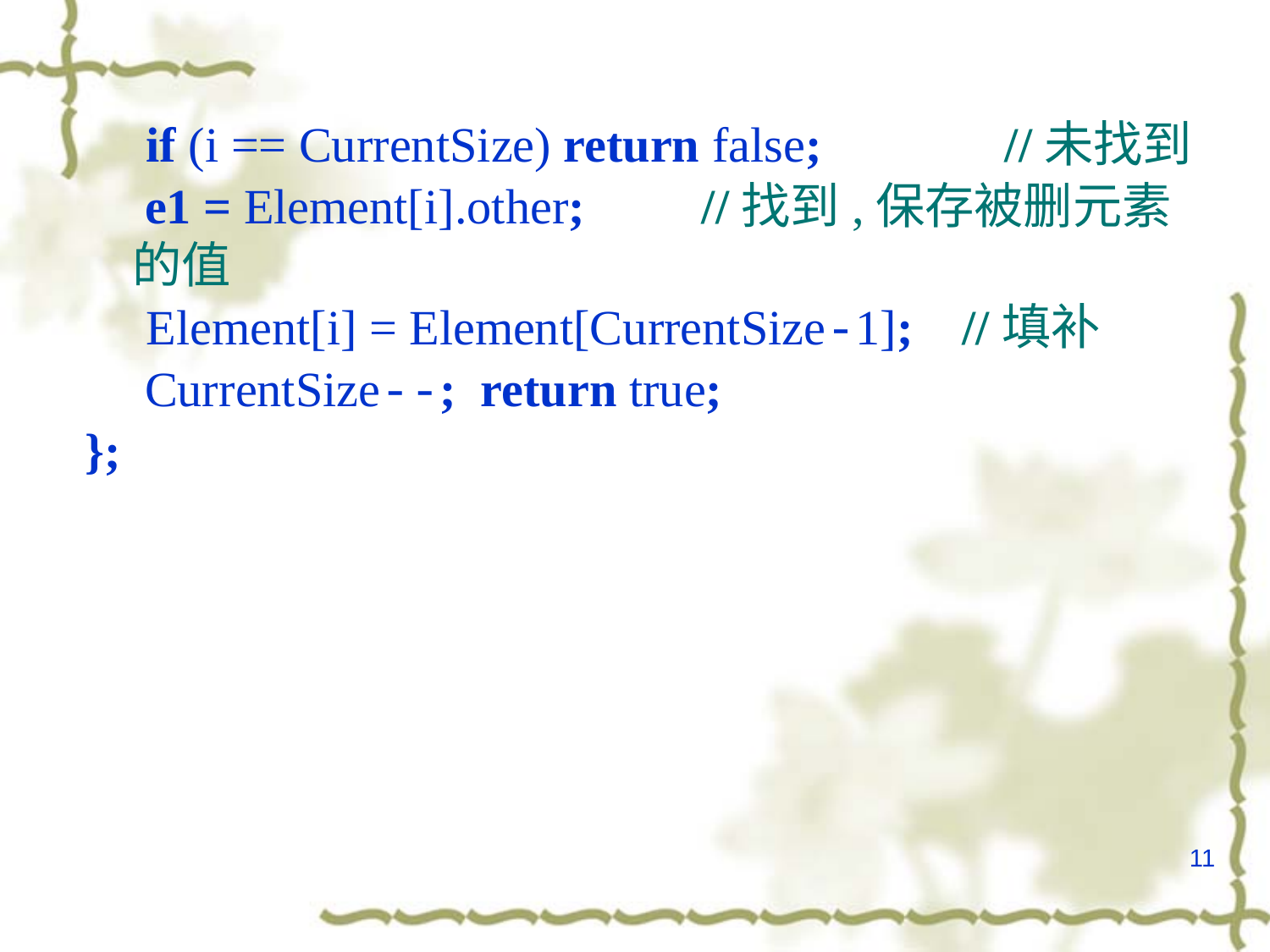

if (i == CurrentSize) return false;	         //未找到
	 e1 = Element[i].other;	     //找到,保存被删元素的值
     Element[i] = Element[CurrentSize-1];    //填补
	 CurrentSize--;  return true;
};

11